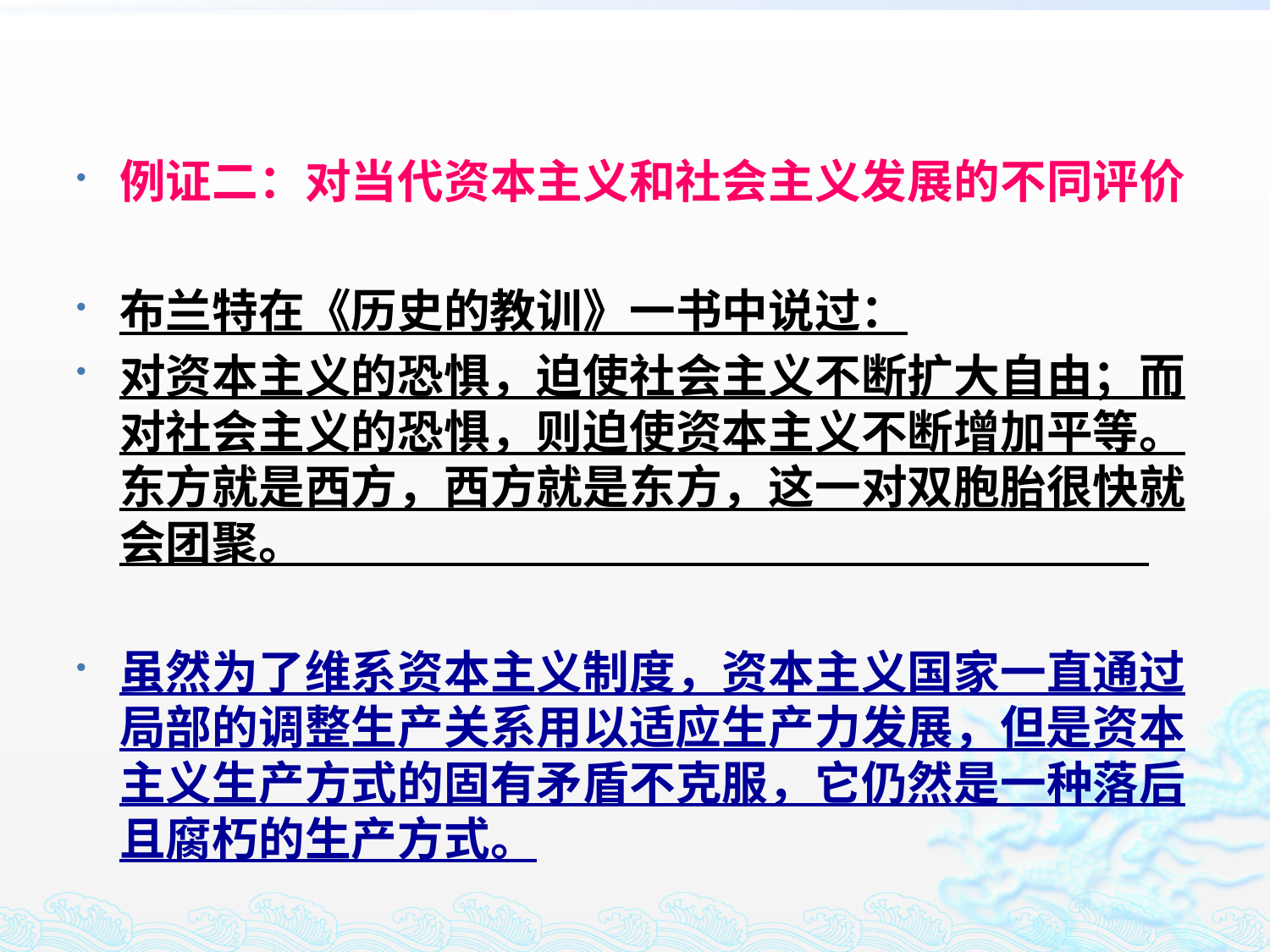

例证二：对当代资本主义和社会主义发展的不同评价

布兰特在《历史的教训》一书中说过：
对资本主义的恐惧，迫使社会主义不断扩大自由；而对社会主义的恐惧，则迫使资本主义不断增加平等。东方就是西方，西方就是东方，这一对双胞胎很快就会团聚。

虽然为了维系资本主义制度，资本主义国家一直通过局部的调整生产关系用以适应生产力发展，但是资本主义生产方式的固有矛盾不克服，它仍然是一种落后且腐朽的生产方式。